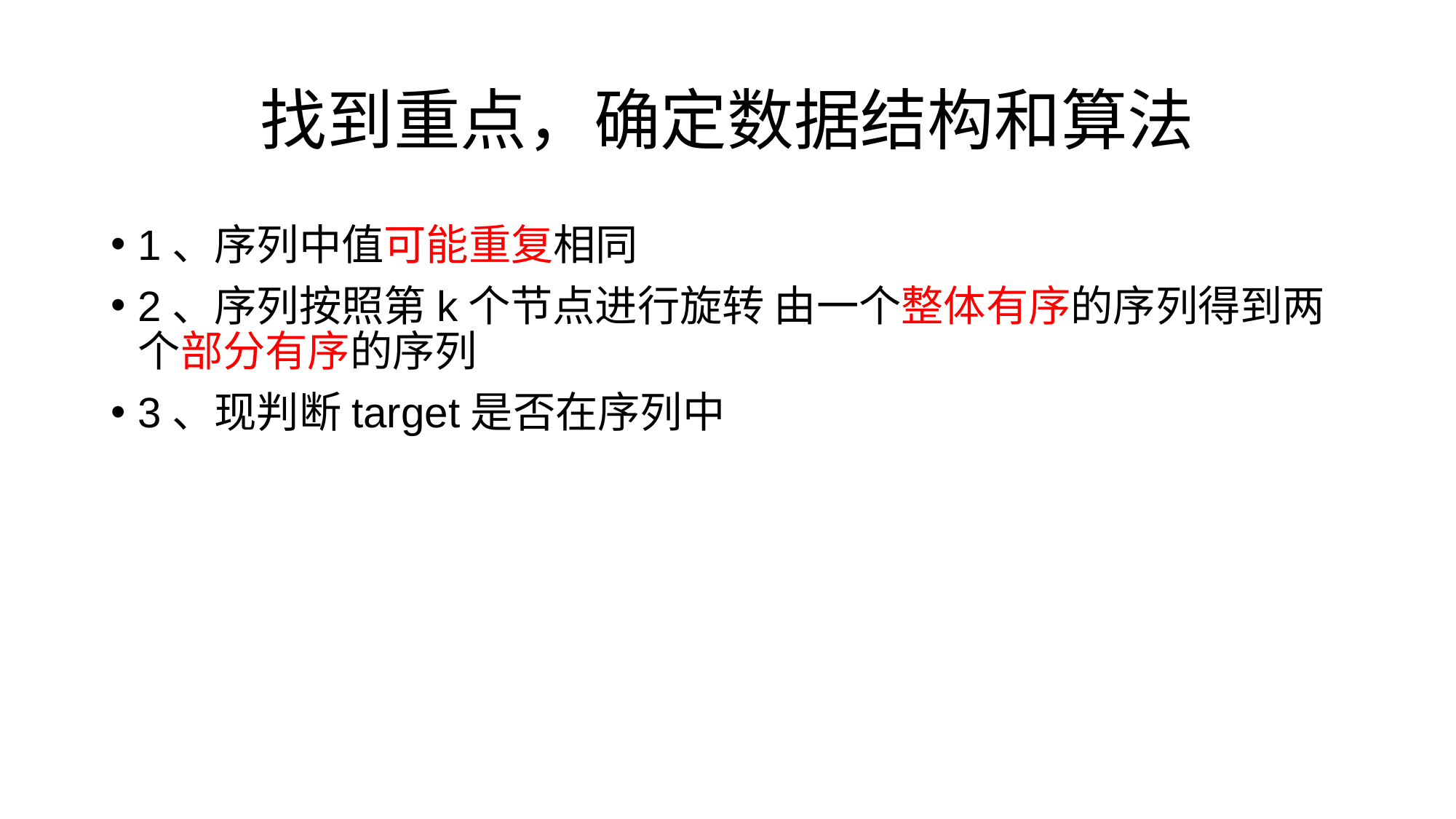

# 找到重点，确定数据结构和算法
1、序列中值可能重复相同
2、序列按照第k个节点进行旋转 由一个整体有序的序列得到两个部分有序的序列
3、现判断target是否在序列中